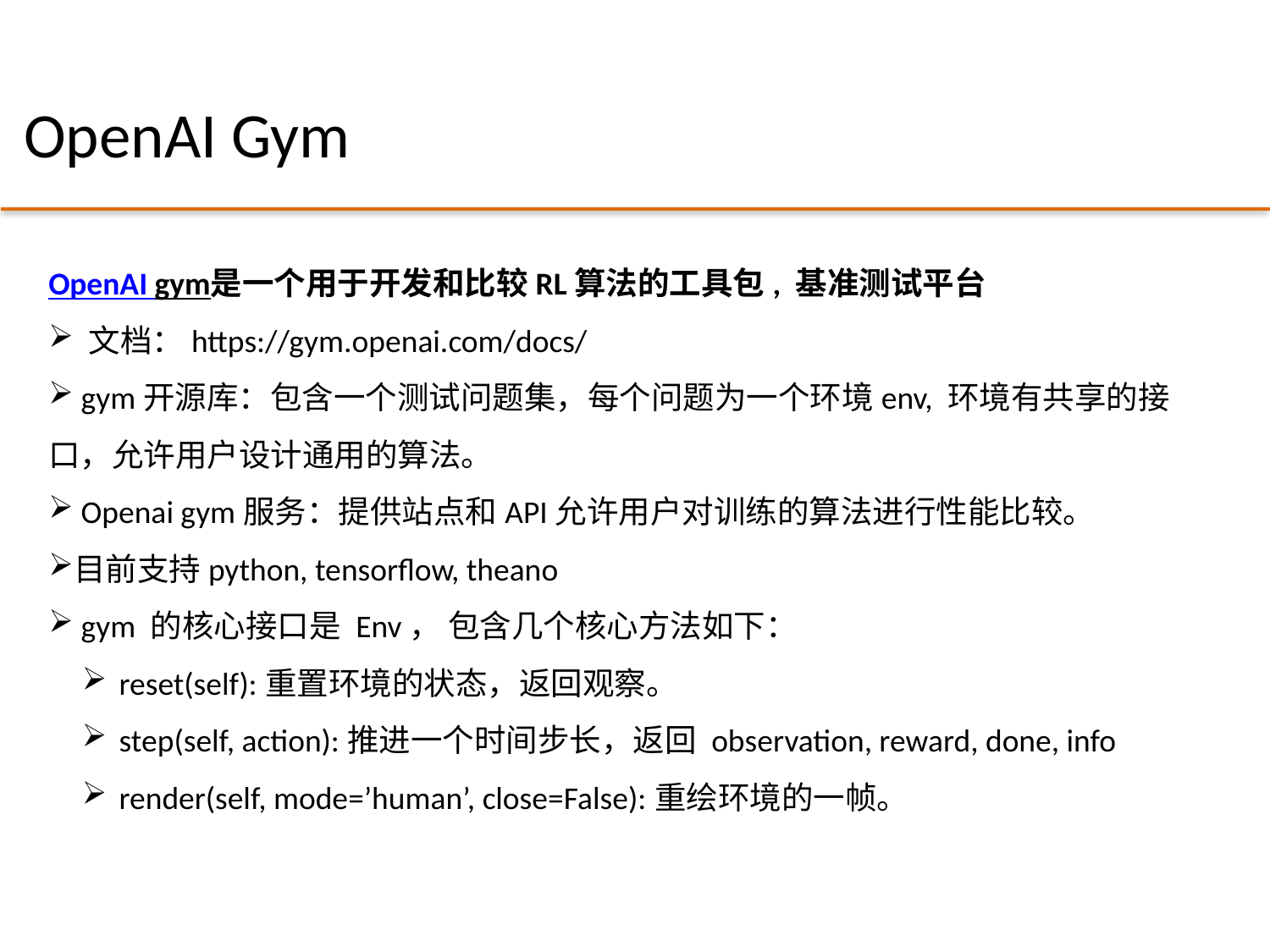

# OpenAI Gym
OpenAI gym是一个用于开发和比较RL算法的工具包, 基准测试平台
 文档：https://gym.openai.com/docs/
 gym开源库：包含一个测试问题集，每个问题为一个环境env, 环境有共享的接口，允许用户设计通用的算法。
 Openai gym服务：提供站点和API允许用户对训练的算法进行性能比较。
目前支持python, tensorflow, theano
 gym 的核心接口是 Env， 包含几个核心方法如下：
 reset(self):重置环境的状态，返回观察。
 step(self, action):推进一个时间步长，返回 observation, reward, done, info
 render(self, mode=’human’, close=False):重绘环境的一帧。